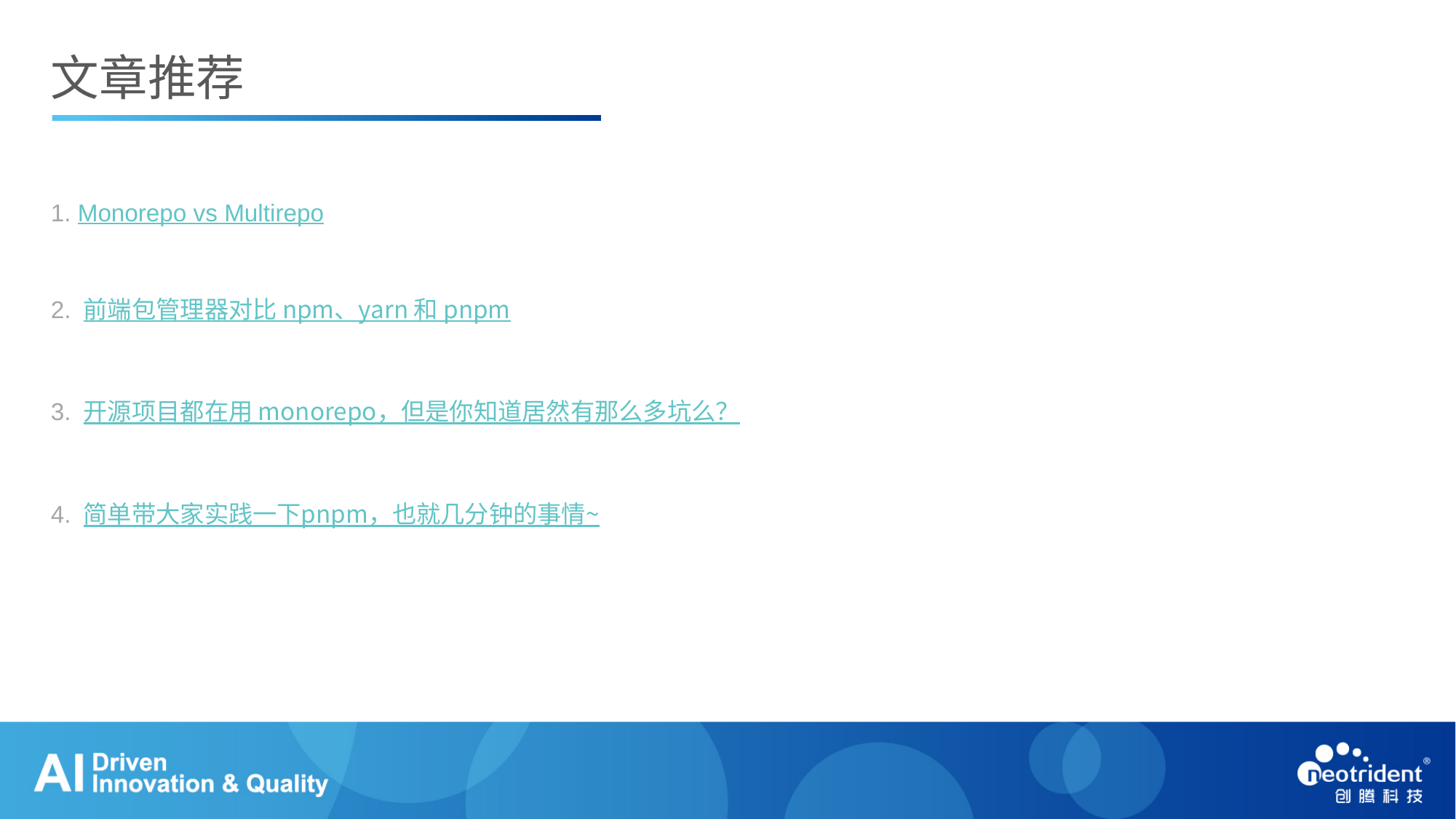

# 文章推荐
1. Monorepo vs Multirepo
2. 前端包管理器对比 npm、yarn 和 pnpm
3. 开源项目都在用 monorepo，但是你知道居然有那么多坑么？
4. 简单带大家实践一下pnpm，也就几分钟的事情~